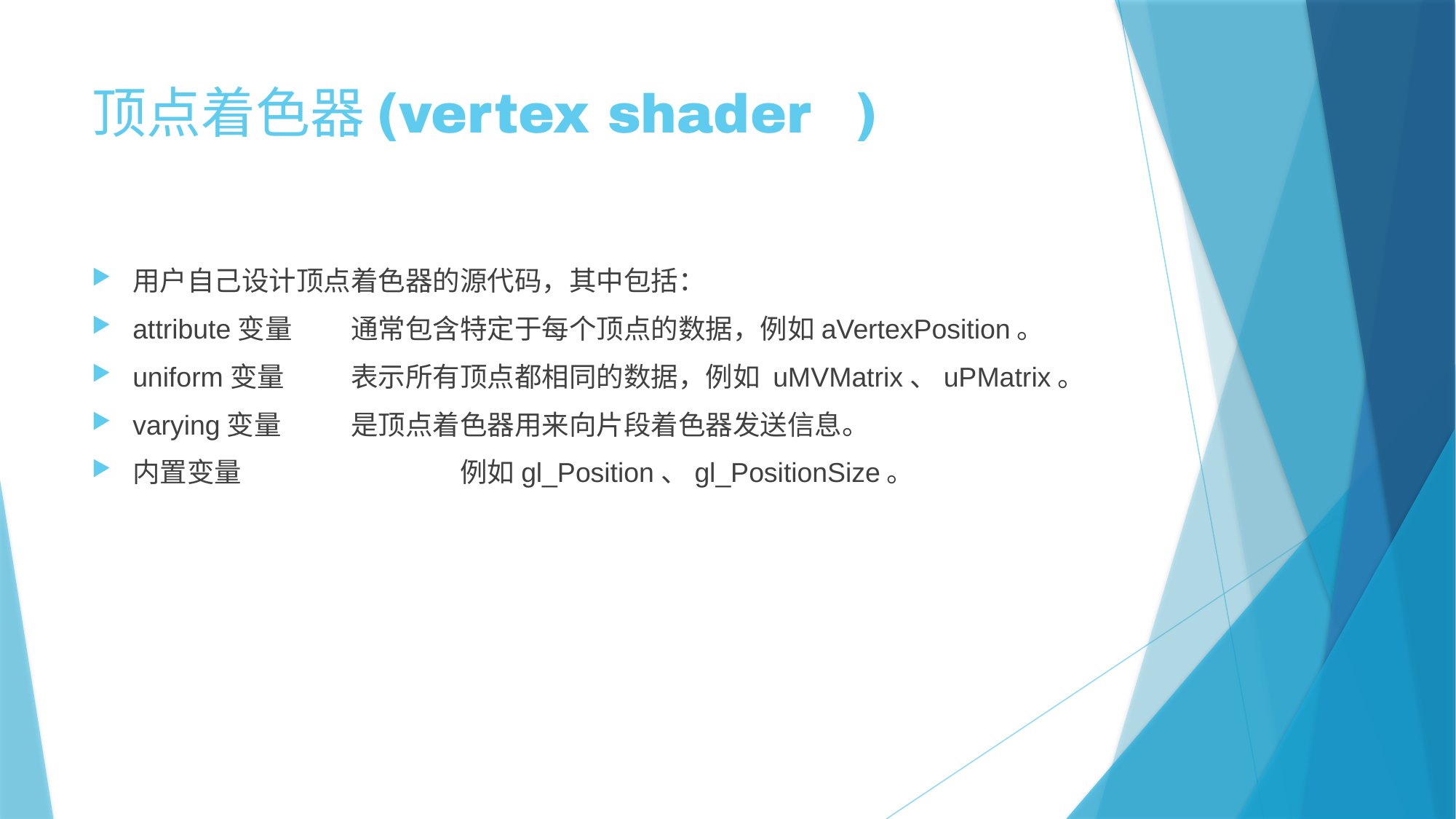

# 顶点着色器(vertex shader	)
用户自己设计顶点着色器的源代码，其中包括：
attribute变量	通常包含特定于每个顶点的数据，例如aVertexPosition。
uniform变量	表示所有顶点都相同的数据，例如 uMVMatrix、uPMatrix。
varying变量	是顶点着色器用来向片段着色器发送信息。
内置变量		例如gl_Position、gl_PositionSize。